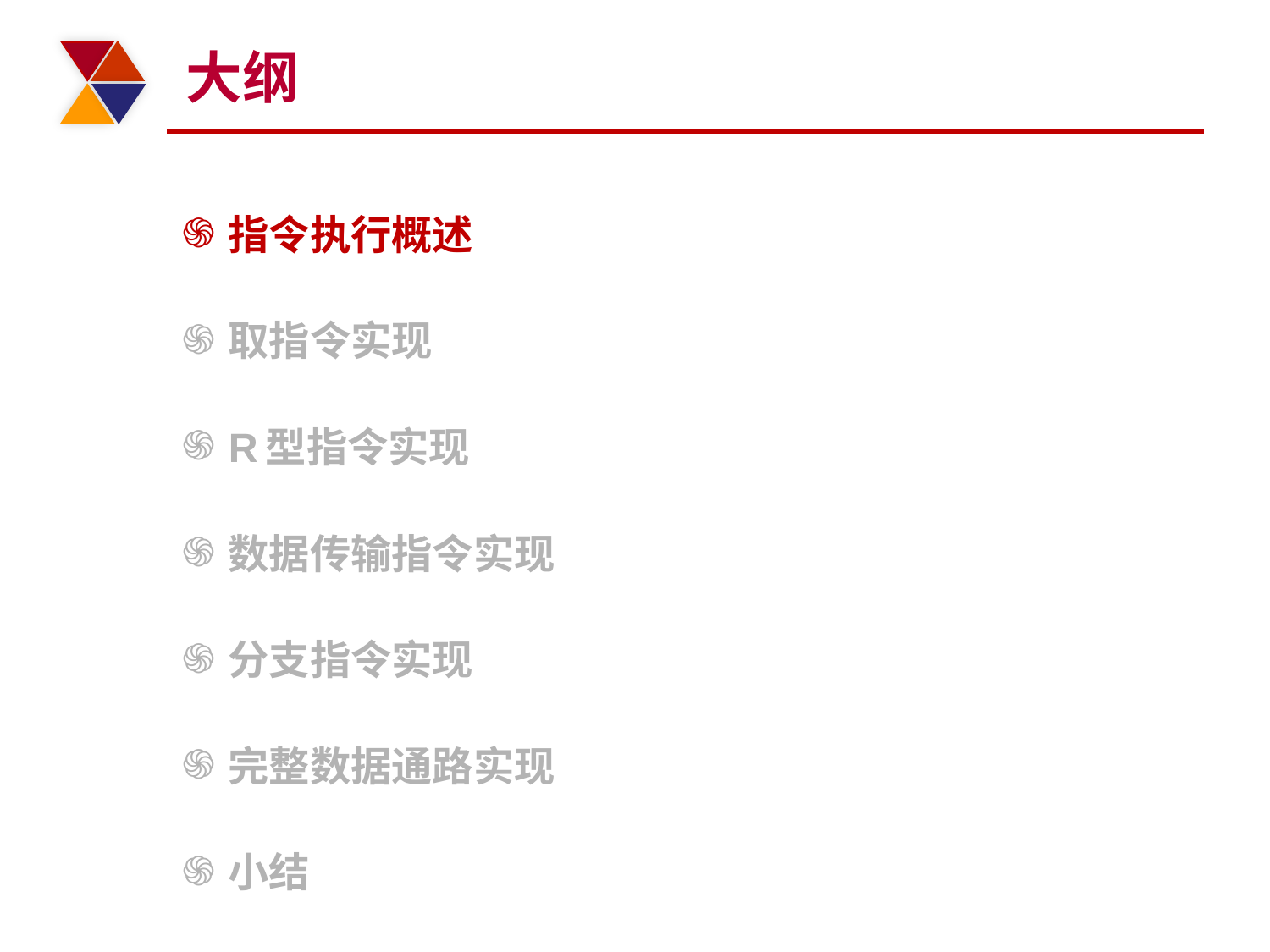

# 大纲
指令执行概述
取指令实现
R型指令实现
数据传输指令实现
分支指令实现
完整数据通路实现
小结